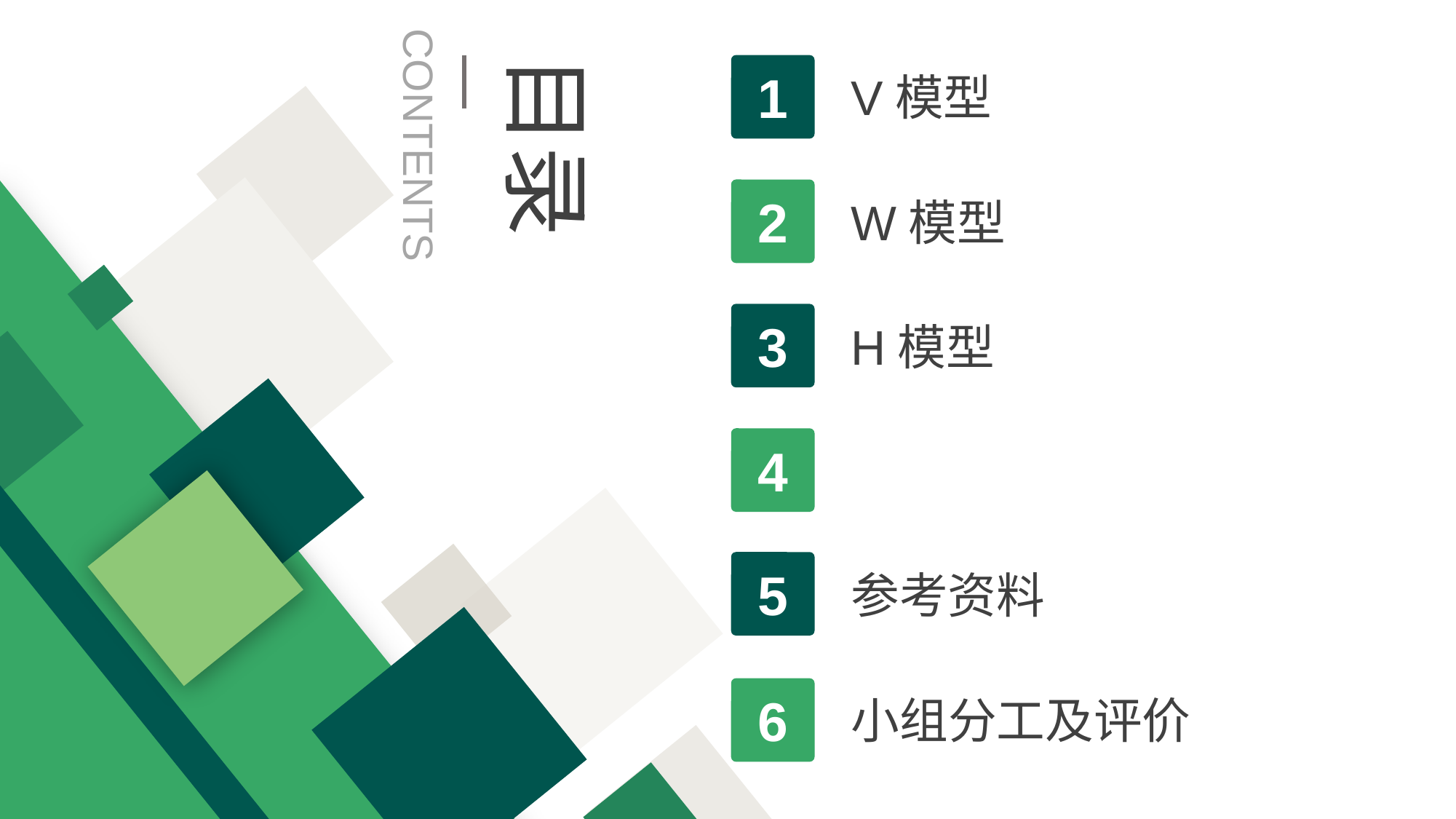

目录
1
V模型
CONTENTS
2
W模型
3
H模型
4

5
参考资料
6
小组分工及评价